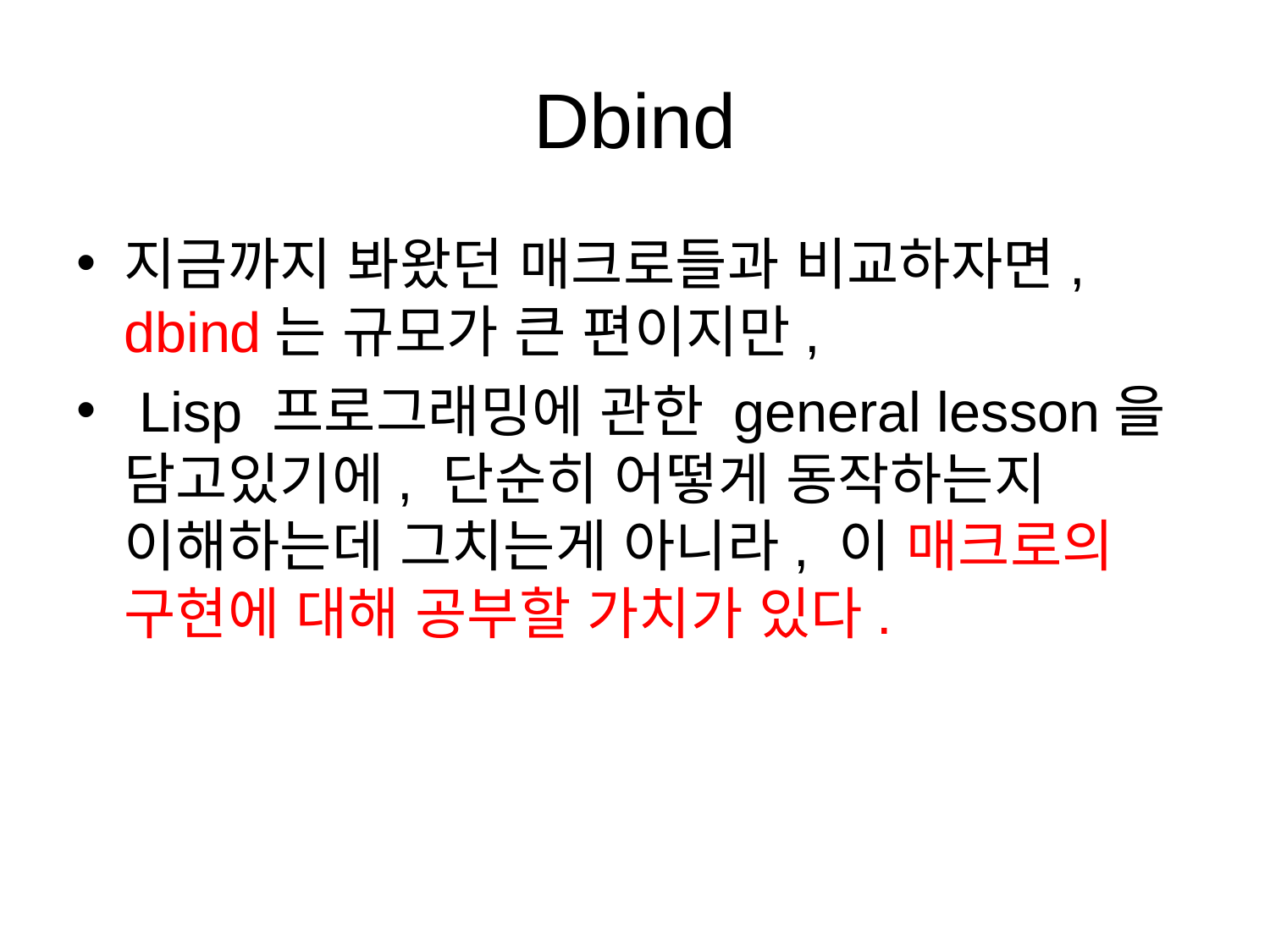

# Dbind
지금까지 봐왔던 매크로들과 비교하자면, dbind는 규모가 큰 편이지만,
 Lisp 프로그래밍에 관한 general lesson을 담고있기에, 단순히 어떻게 동작하는지 이해하는데 그치는게 아니라, 이 매크로의 구현에 대해 공부할 가치가 있다.